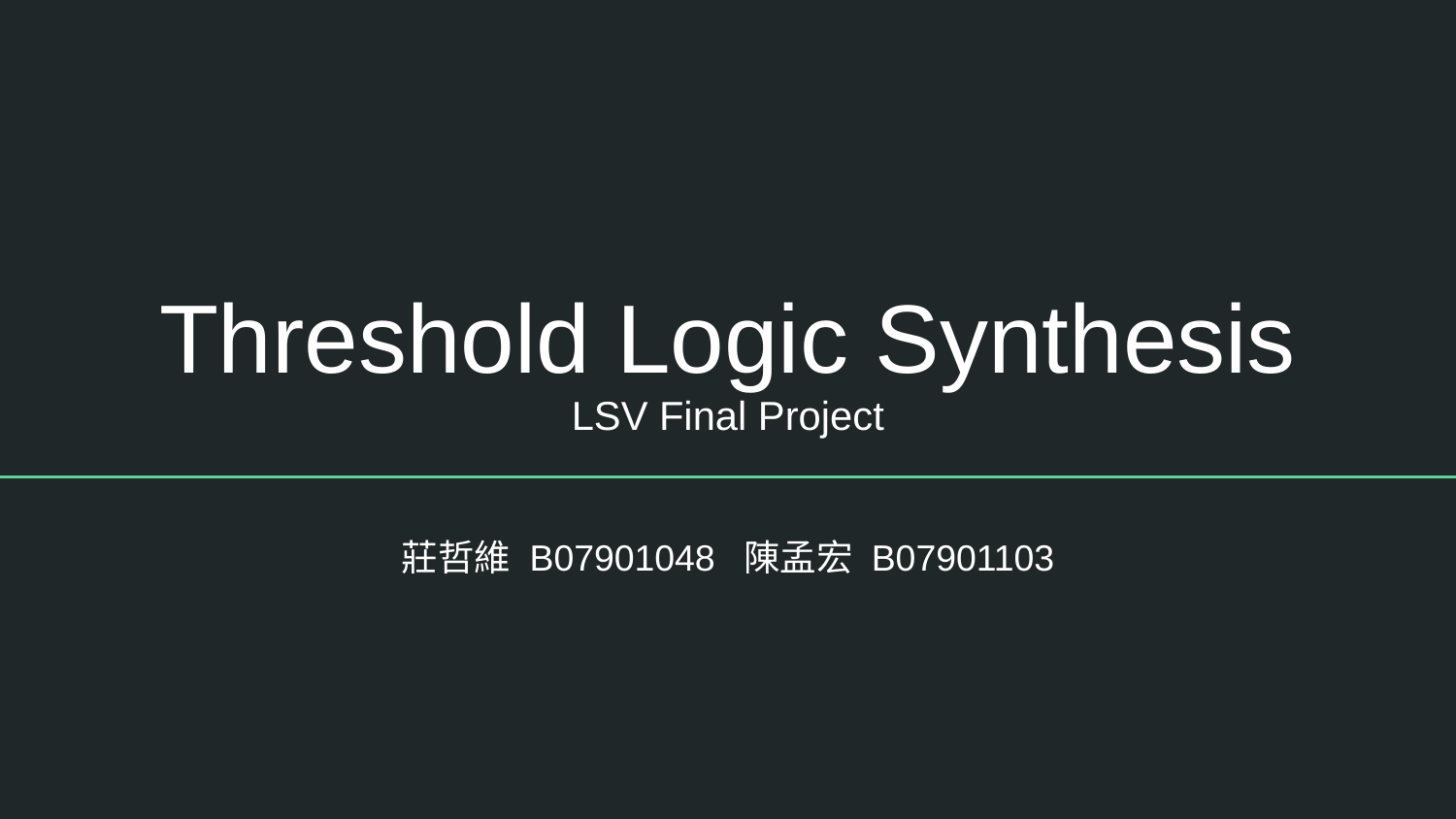

# Threshold Logic Synthesis
LSV Final Project
莊哲維 B07901048  陳孟宏 B07901103